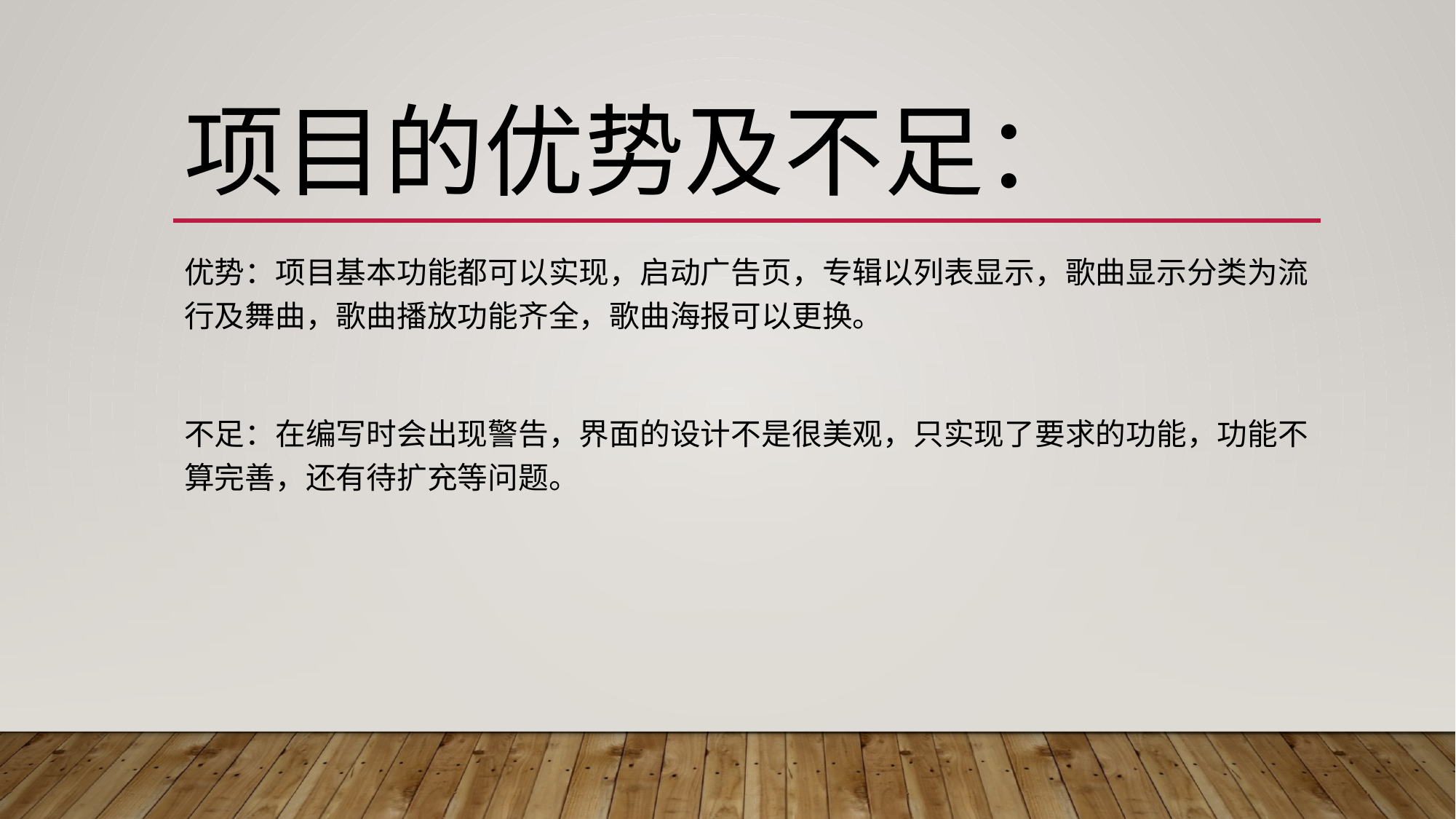

# 项目的优势及不足：
优势：项目基本功能都可以实现，启动广告页，专辑以列表显示，歌曲显示分类为流行及舞曲，歌曲播放功能齐全，歌曲海报可以更换。

不足：在编写时会出现警告，界面的设计不是很美观，只实现了要求的功能，功能不算完善，还有待扩充等问题。